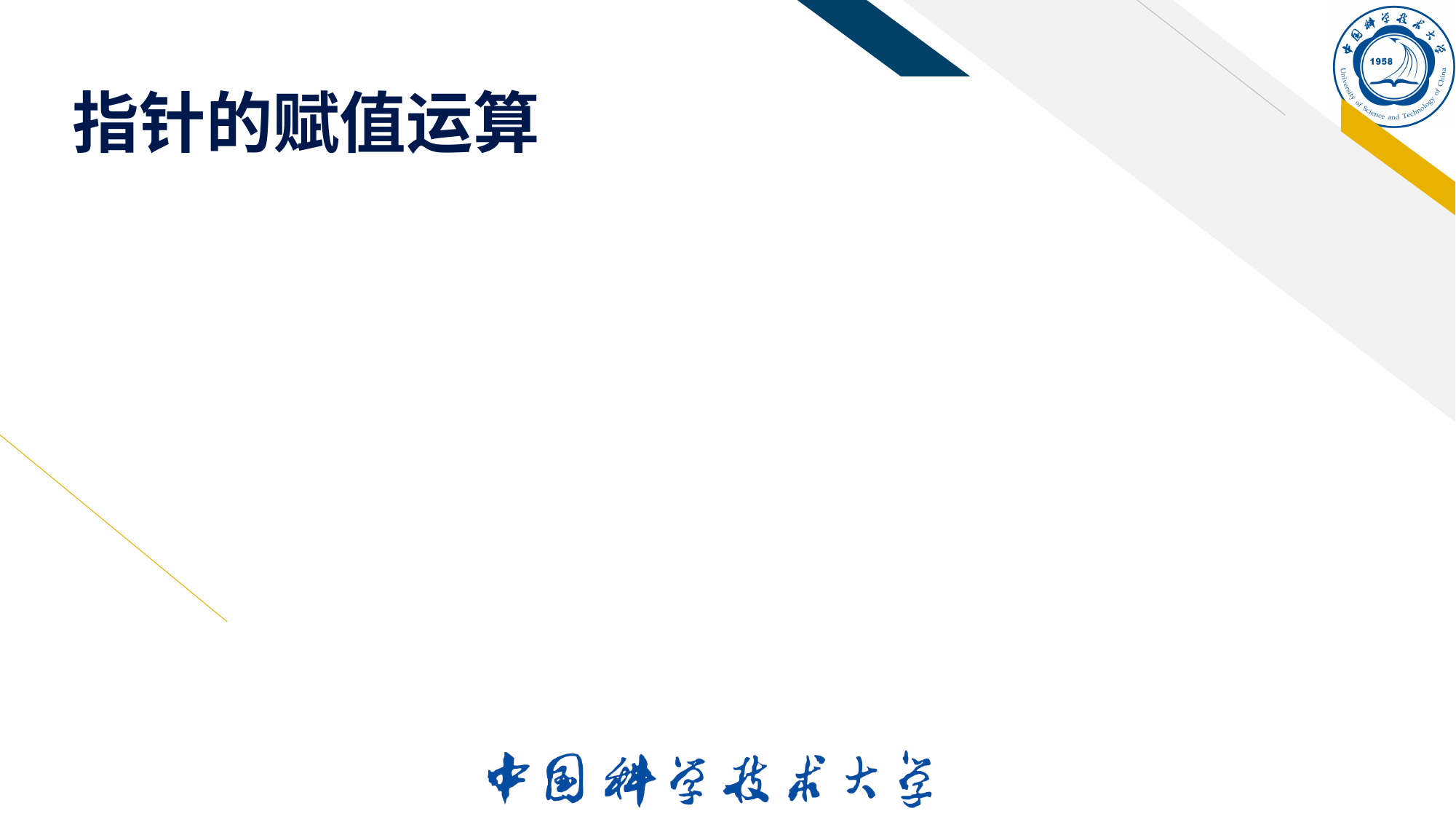

# 指针的赋值运算
条件
p,q是指向同一数据类型的指针
n是整型数据

有意义的赋值方式：
p=q
p=q+n、p=q-n (要求q指向数组)
p+=n、p-=n   (要求p指向数组)
注意避免数组越界